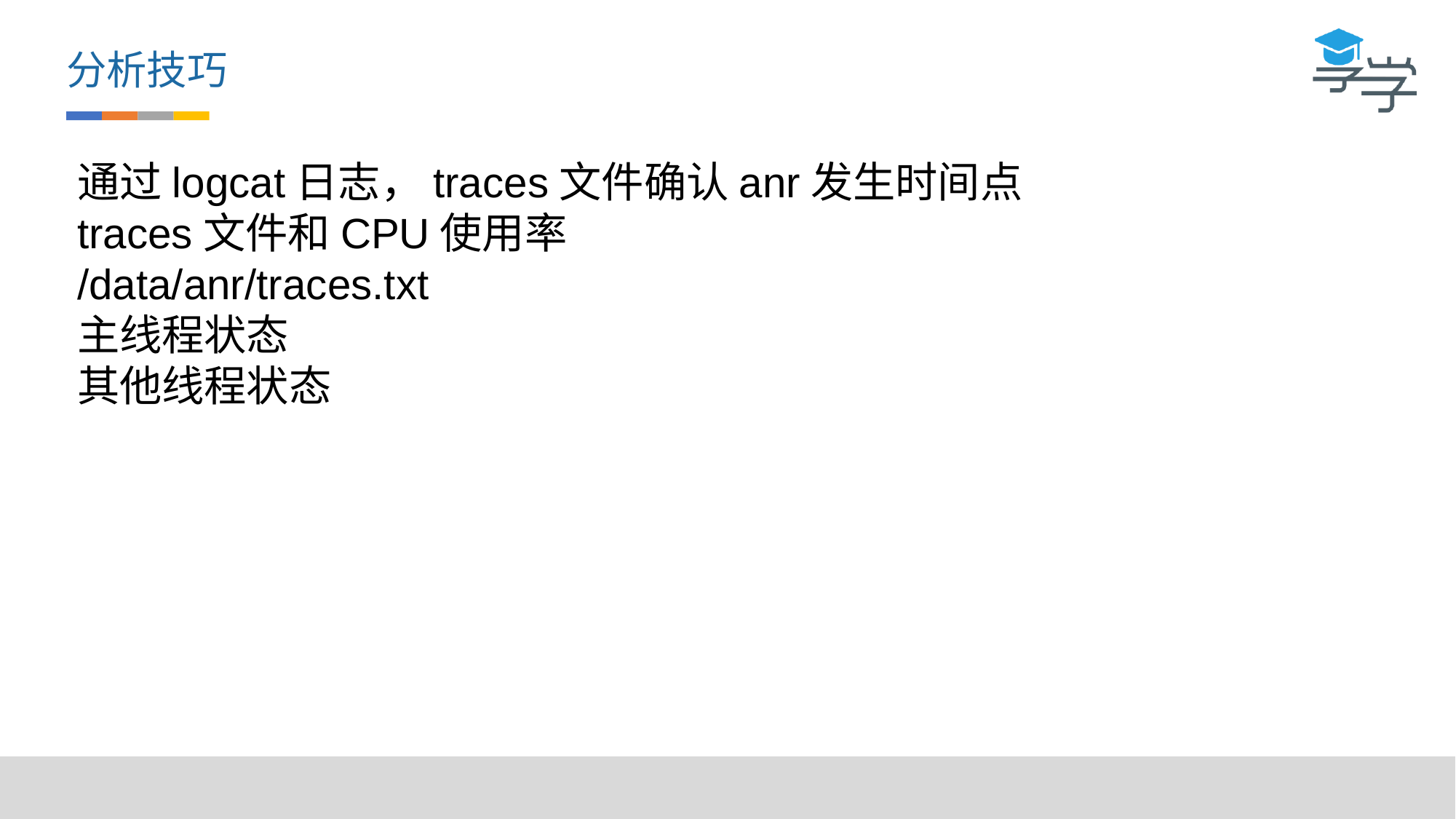

分析技巧

通过logcat日志，traces文件确认anr发生时间点
traces文件和CPU使用率
/data/anr/traces.txt
主线程状态
其他线程状态